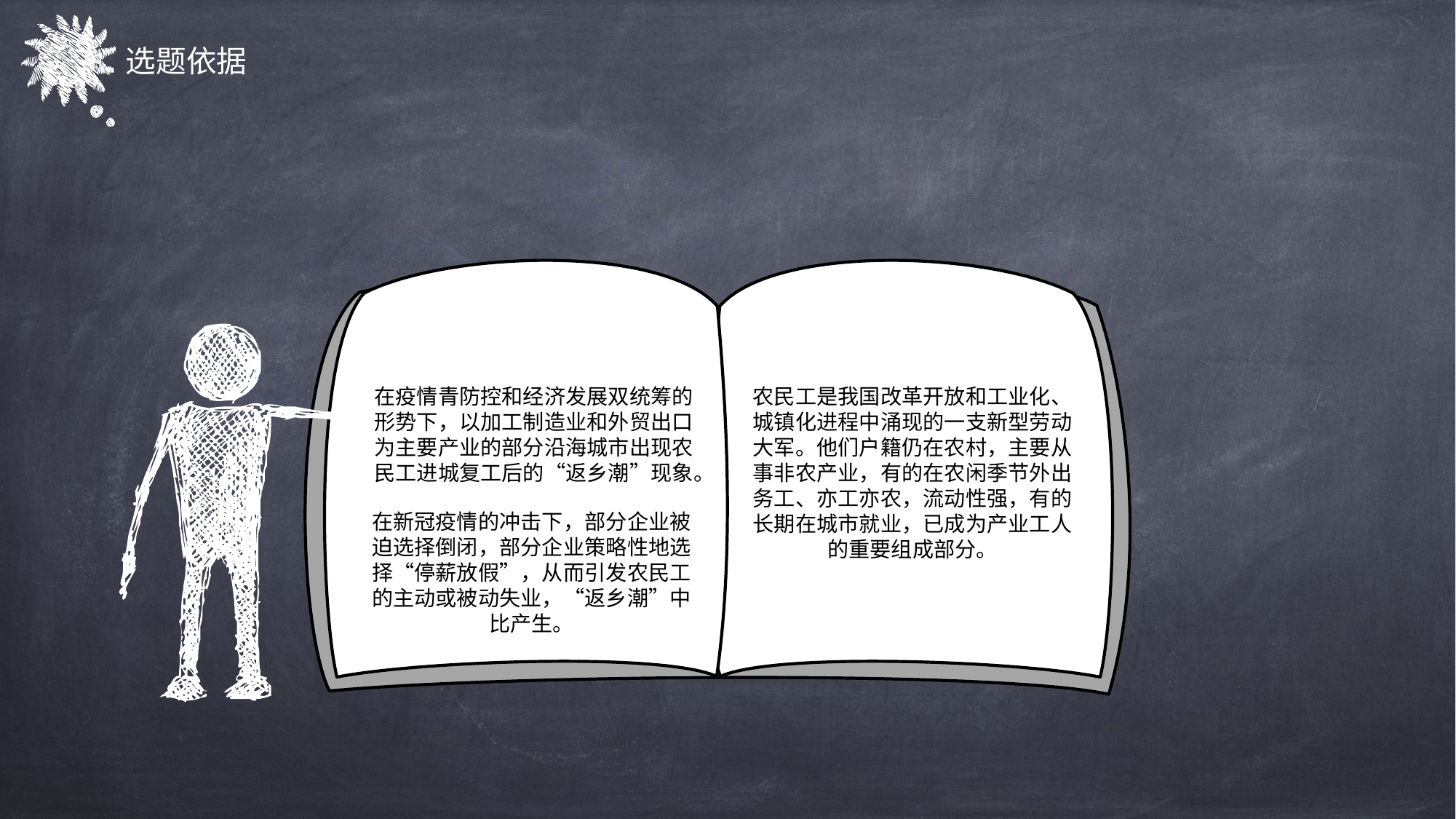

选题依据

农民工是我国改革开放和工业化、城镇化进程中涌现的一支新型劳动大军。他们户籍仍在农村，主要从事非农产业，有的在农闲季节外出务工、亦工亦农，流动性强，有的长期在城市就业，已成为产业工人的重要组成部分。
在疫情青防控和经济发展双统筹的形势下，以加工制造业和外贸出口为主要产业的部分沿海城市出现农民工进城复工后的“返乡潮”现象。
在新冠疫情的冲击下，部分企业被迫选择倒闭，部分企业策略性地选择“停薪放假”，从而引发农民工的主动或被动失业，“返乡潮”中比产生。